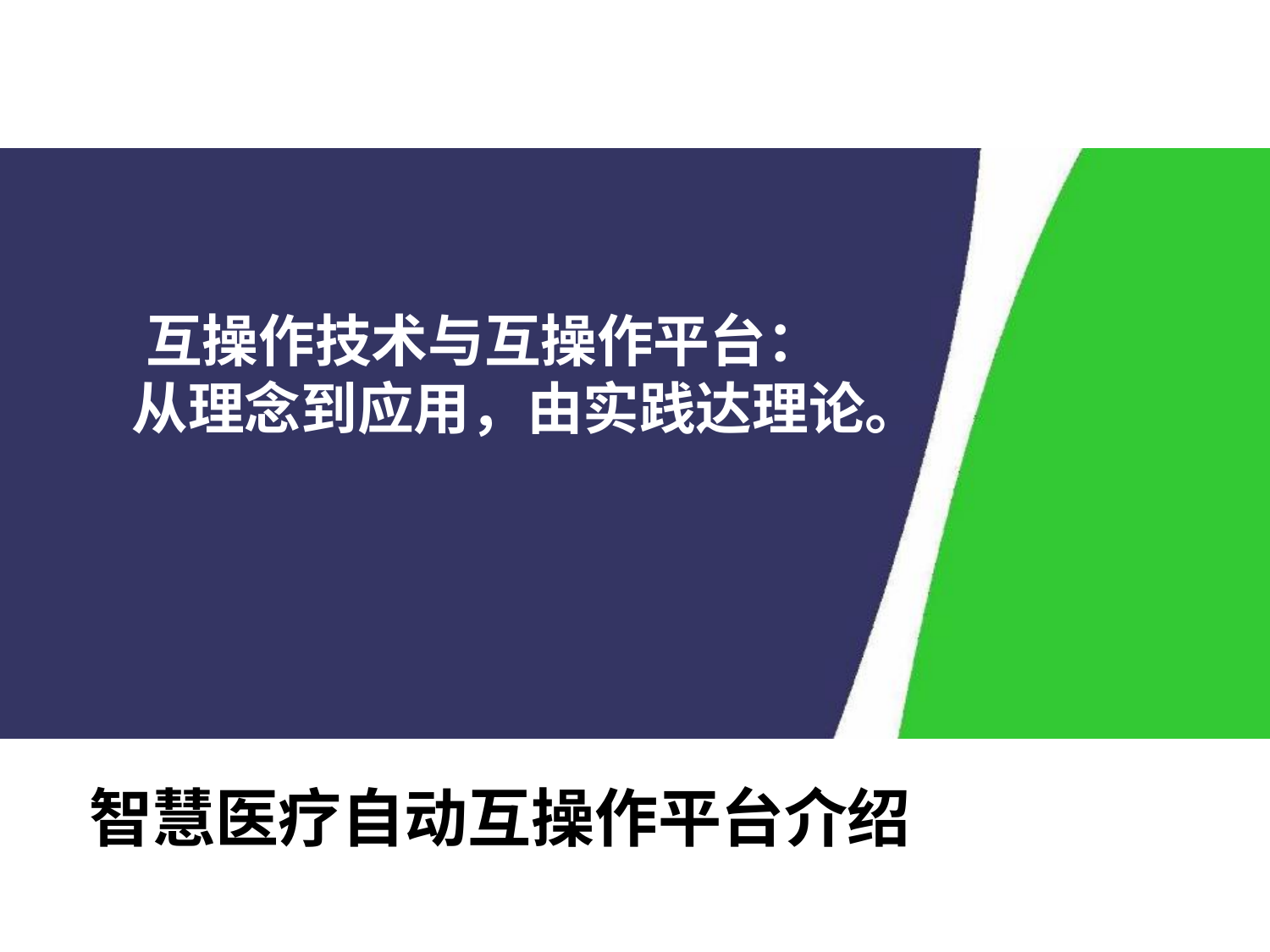

# 互操作技术与互操作平台：
从理念到应用，由实践达理论。
智慧医疗自动互操作平台介绍